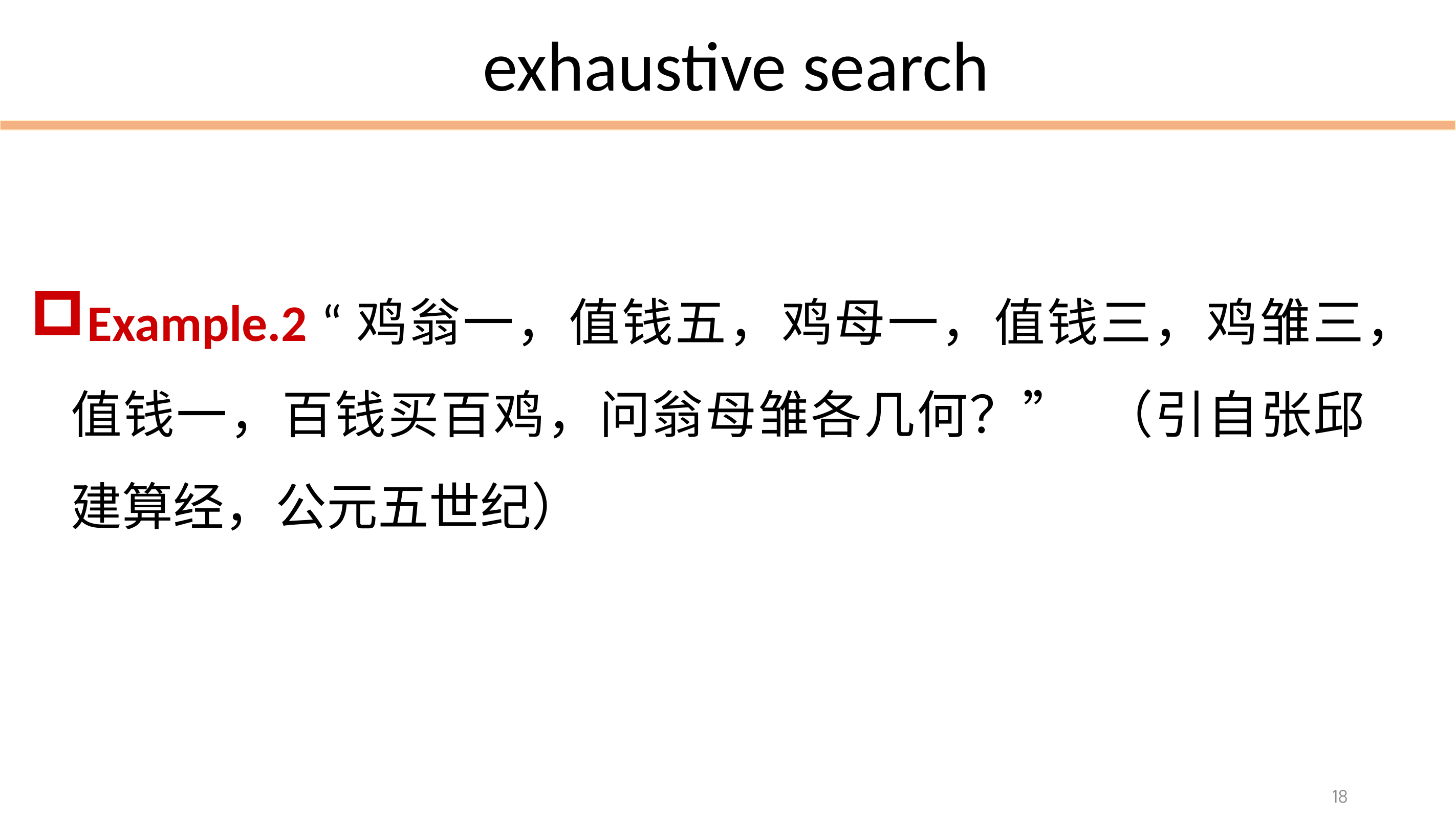

# exhaustive search
Example.2 “鸡翁一，值钱五，鸡母一，值钱三，鸡雏三，值钱一，百钱买百鸡，问翁母雏各几何？”  （引自张邱建算经，公元五世纪）

18